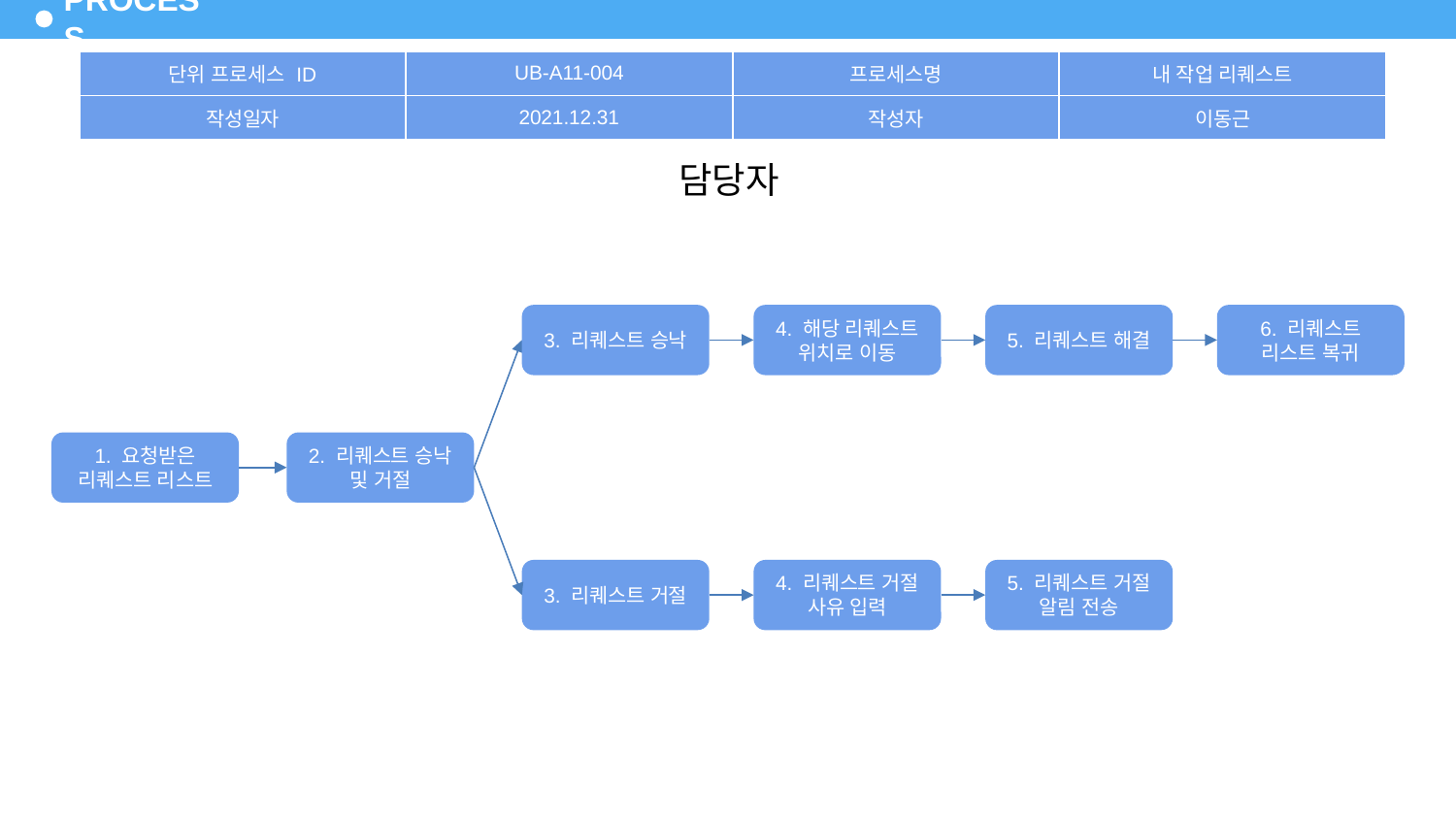

# PROCESS
| 단위 프로세스 ID | UB-A11-004 | 프로세스명 | 내 작업 리퀘스트 |
| --- | --- | --- | --- |
| 작성일자 | 2021.12.31 | 작성자 | 이동근 |
담당자
4. 해당 리퀘스트 위치로 이동
5. 리퀘스트 해결
6. 리퀘스트 리스트 복귀
3. 리퀘스트 승낙
1. 요청받은 리퀘스트 리스트
2. 리퀘스트 승낙 및 거절
3. 리퀘스트 거절
4. 리퀘스트 거절 사유 입력
5. 리퀘스트 거절 알림 전송